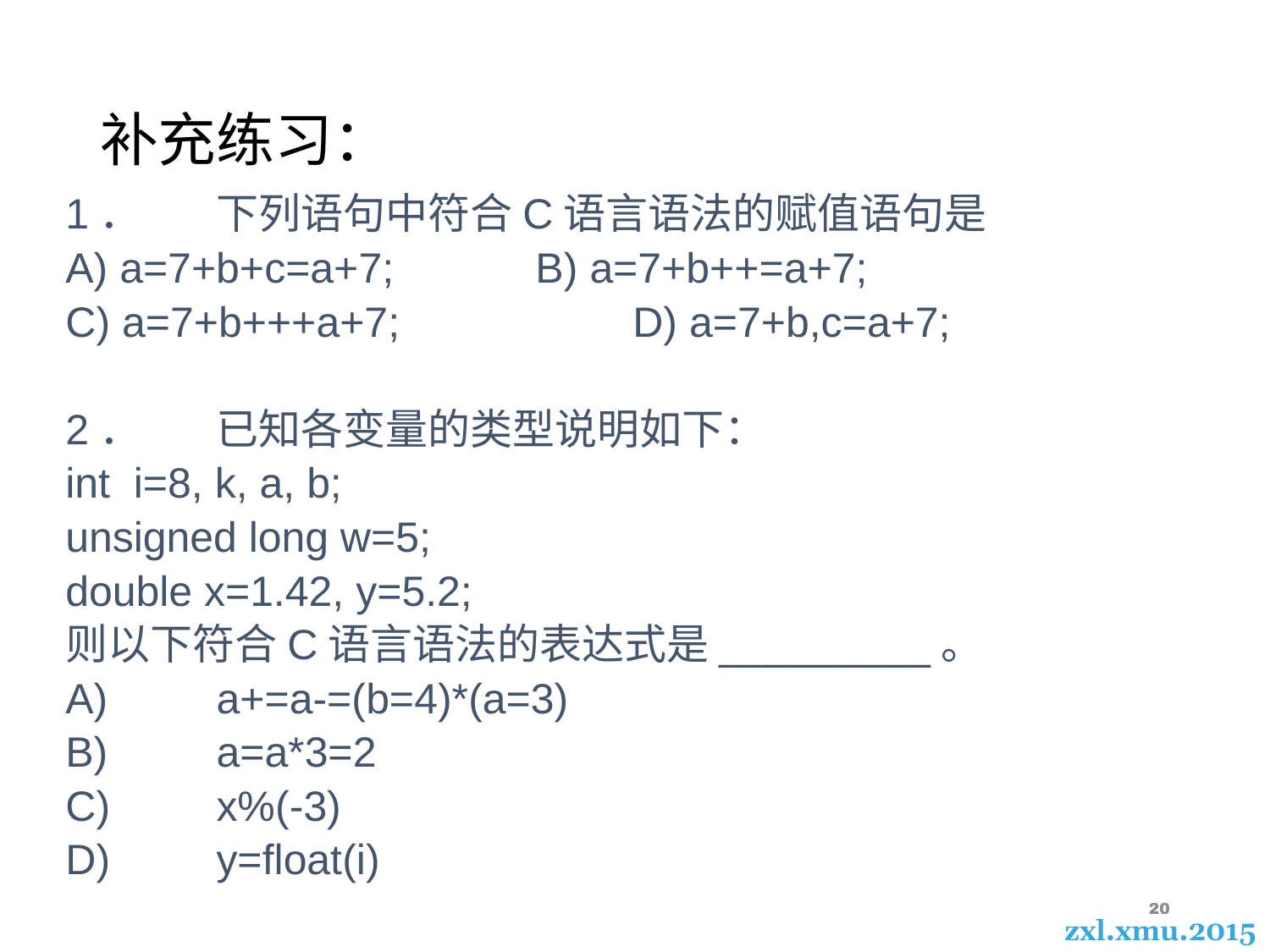

# 补充练习：
1．	下列语句中符合C语言语法的赋值语句是
A) a=7+b+c=a+7;            B) a=7+b++=a+7;
C) a=7+b+++a+7;       	   D) a=7+b,c=a+7;

2．	已知各变量的类型说明如下：
int  i=8, k, a, b;
unsigned long w=5;
double x=1.42, y=5.2;
则以下符合C语言语法的表达式是_________。
A)	a+=a-=(b=4)*(a=3)
B)	a=a*3=2
C)	x%(-3)
D)	y=float(i)
20